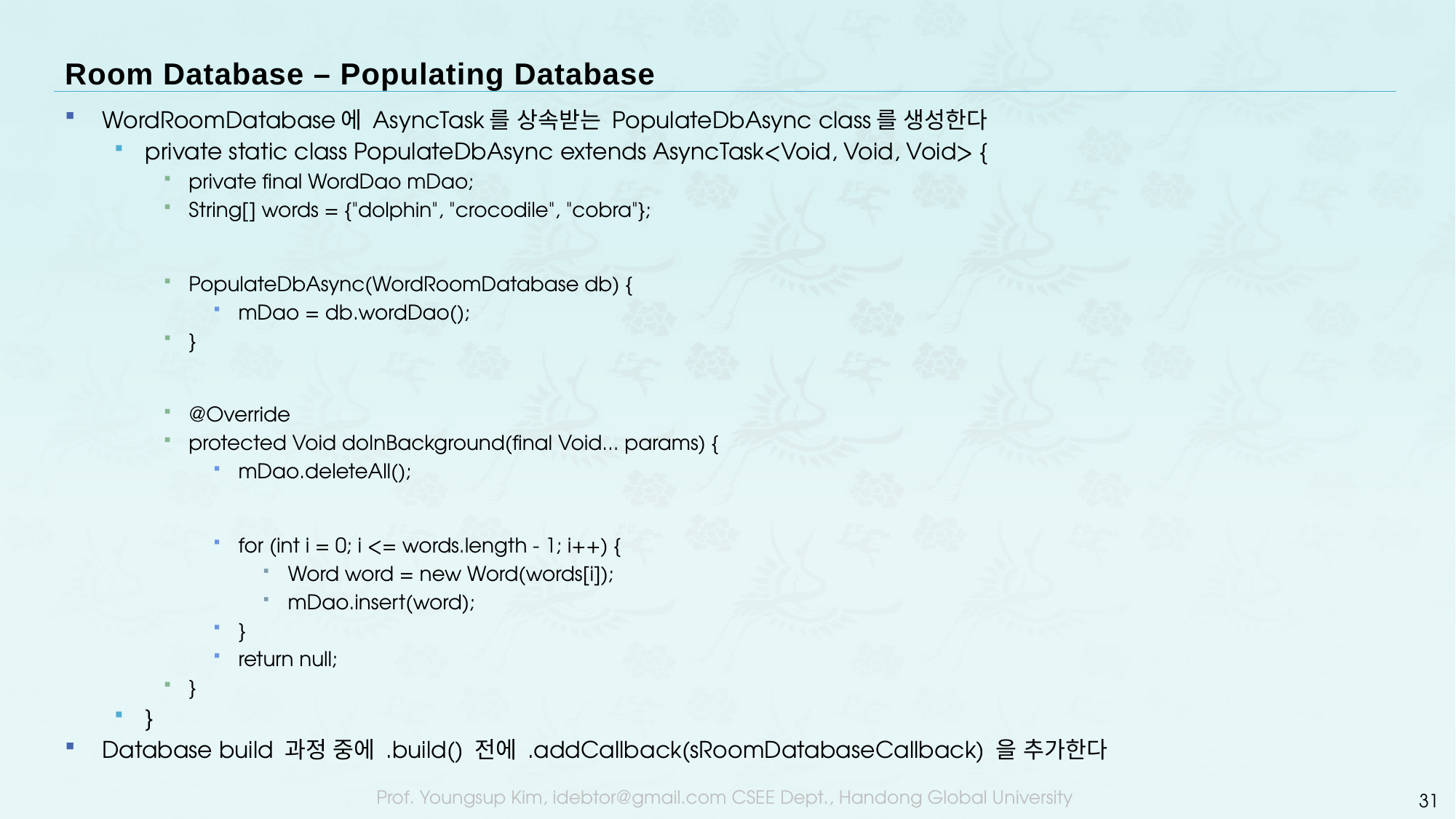

# Room Database – Populating Database
WordRoomDatabase에 AsyncTask를 상속받는 PopulateDbAsync class를 생성한다
private static class PopulateDbAsync extends AsyncTask<Void, Void, Void> {
private final WordDao mDao;
String[] words = {"dolphin", "crocodile", "cobra"};

PopulateDbAsync(WordRoomDatabase db) {
mDao = db.wordDao();
}

@Override
protected Void doInBackground(final Void... params) {
mDao.deleteAll();

for (int i = 0; i <= words.length - 1; i++) {
Word word = new Word(words[i]);
mDao.insert(word);
}
return null;
}
}
Database build 과정 중에 .build() 전에 .addCallback(sRoomDatabaseCallback) 을 추가한다
31